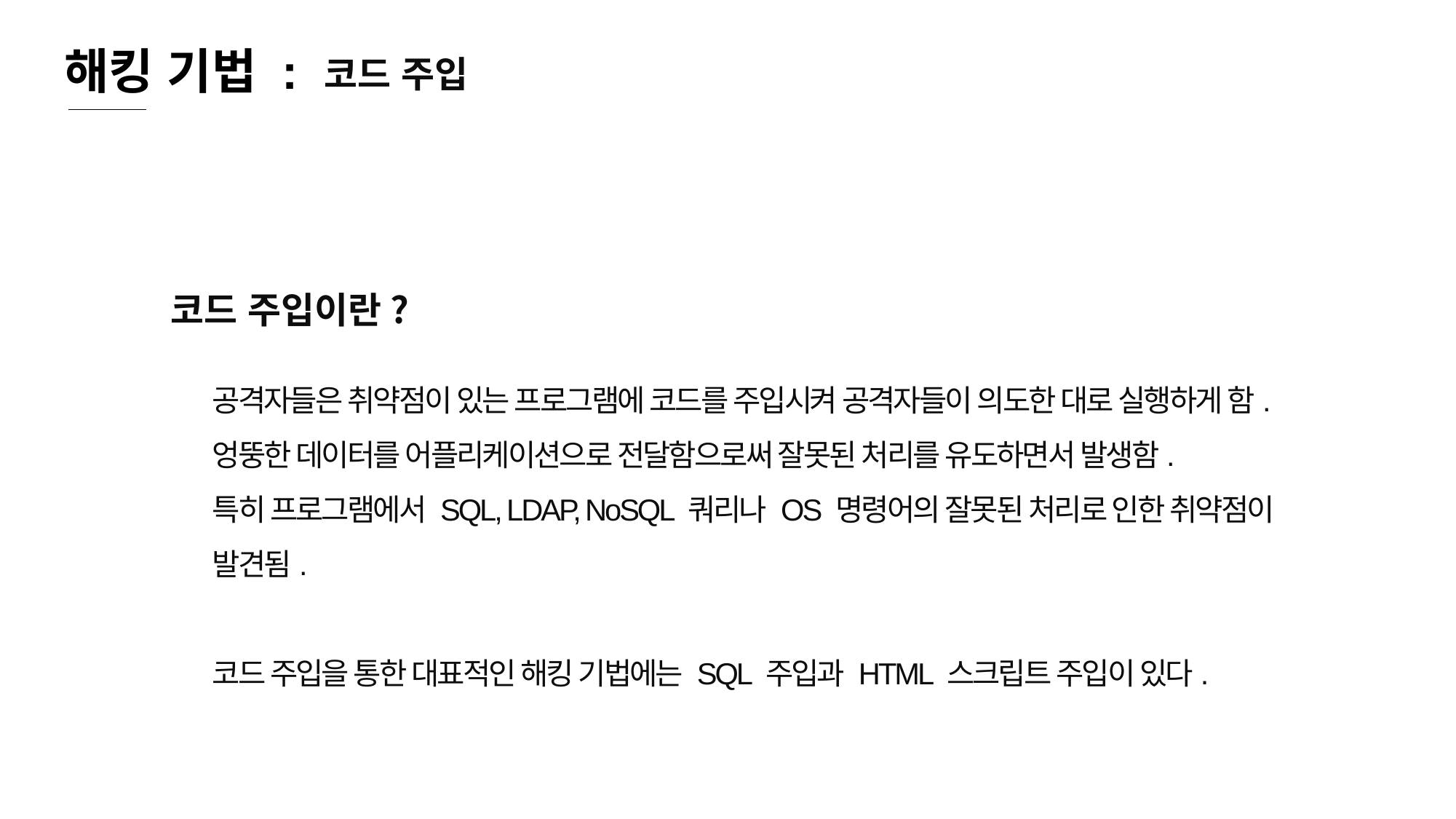

해킹 기법 :
코드 주입
코드 주입이란?
공격자들은 취약점이 있는 프로그램에 코드를 주입시켜 공격자들이 의도한 대로 실행하게 함.
엉뚱한 데이터를 어플리케이션으로 전달함으로써 잘못된 처리를 유도하면서 발생함.
특히 프로그램에서 SQL, LDAP, NoSQL 쿼리나 OS 명령어의 잘못된 처리로 인한 취약점이 발견됨.

코드 주입을 통한 대표적인 해킹 기법에는 SQL 주입과 HTML 스크립트 주입이 있다.